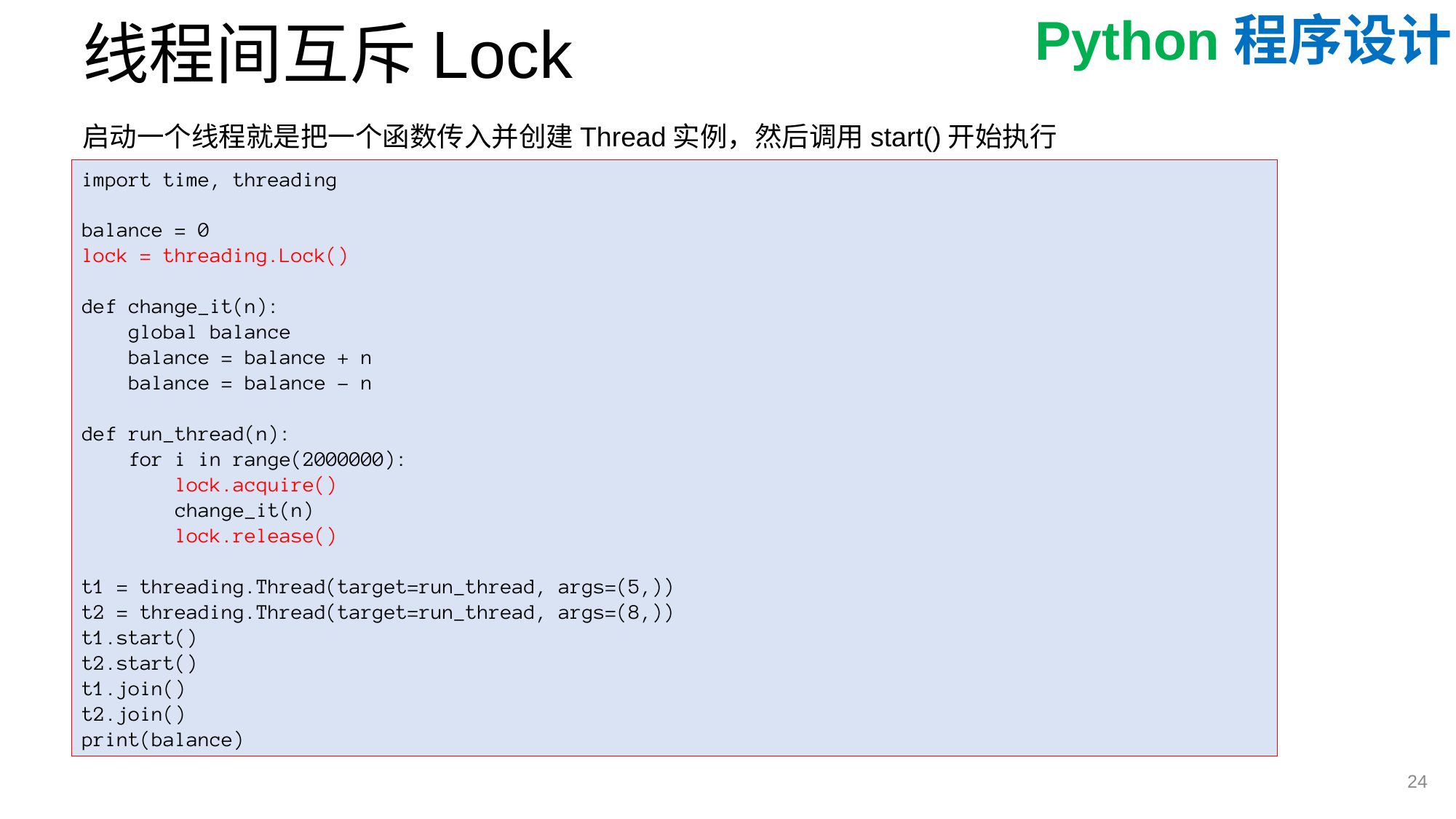

# 线程间互斥Lock
启动一个线程就是把一个函数传入并创建Thread实例，然后调用start()开始执行
import time, threading

balance = 0
lock = threading.Lock()

def change_it(n):
    global balance
    balance = balance + n
    balance = balance - n

def run_thread(n):
    for i in range(2000000):
        lock.acquire()
        change_it(n)
        lock.release()

t1 = threading.Thread(target=run_thread, args=(5,))
t2 = threading.Thread(target=run_thread, args=(8,))
t1.start()
t2.start()
t1.join()
t2.join()
print(balance)
24